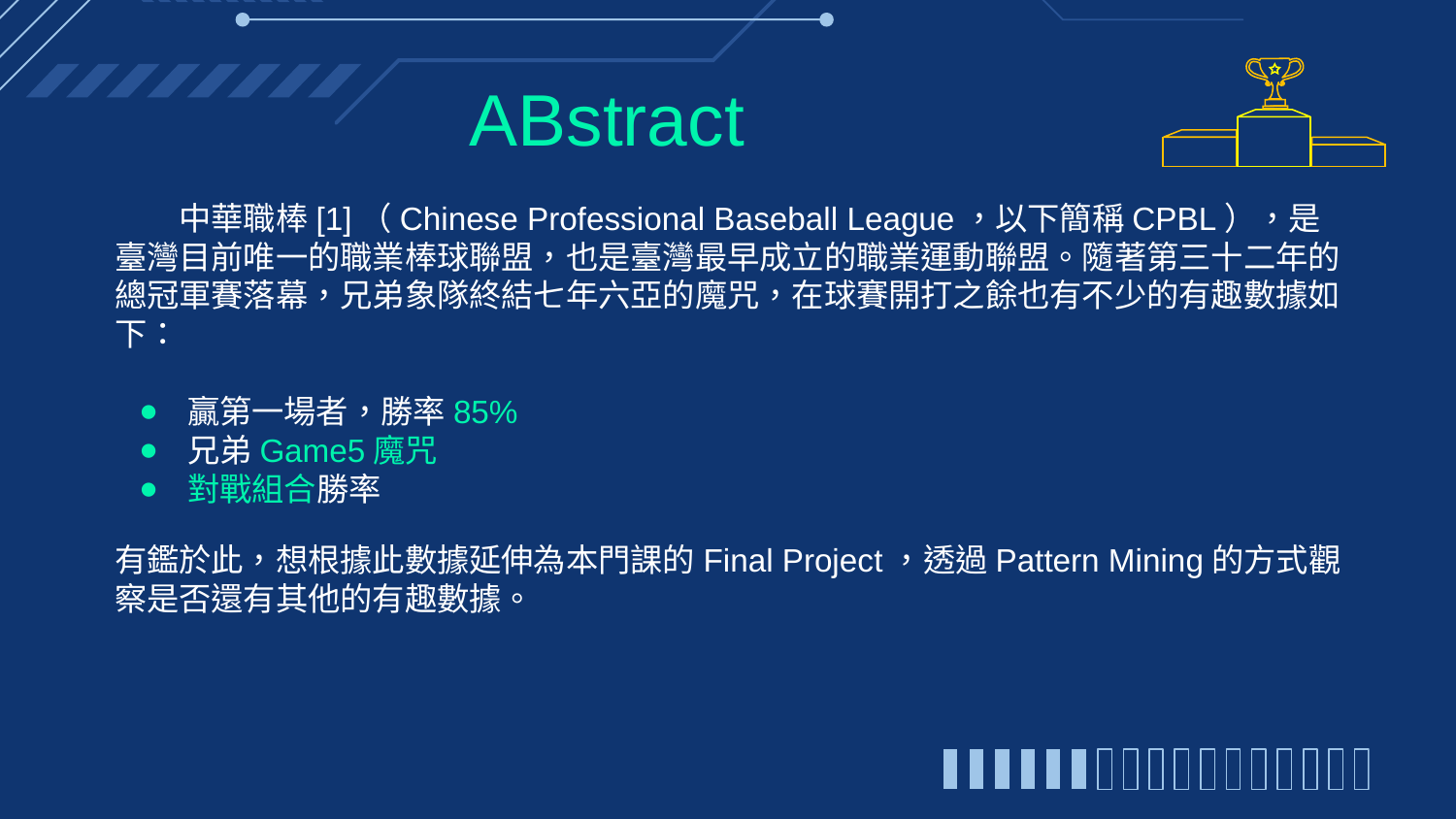

# ABstract
　　中華職棒[1]（Chinese Professional Baseball League，以下簡稱CPBL），是臺灣目前唯一的職業棒球聯盟，也是臺灣最早成立的職業運動聯盟。隨著第三十二年的總冠軍賽落幕，兄弟象隊終結七年六亞的魔咒，在球賽開打之餘也有不少的有趣數據如下：

贏第一場者，勝率85%
兄弟Game5魔咒
對戰組合勝率
有鑑於此，想根據此數據延伸為本門課的Final Project，透過Pattern Mining的方式觀察是否還有其他的有趣數據。